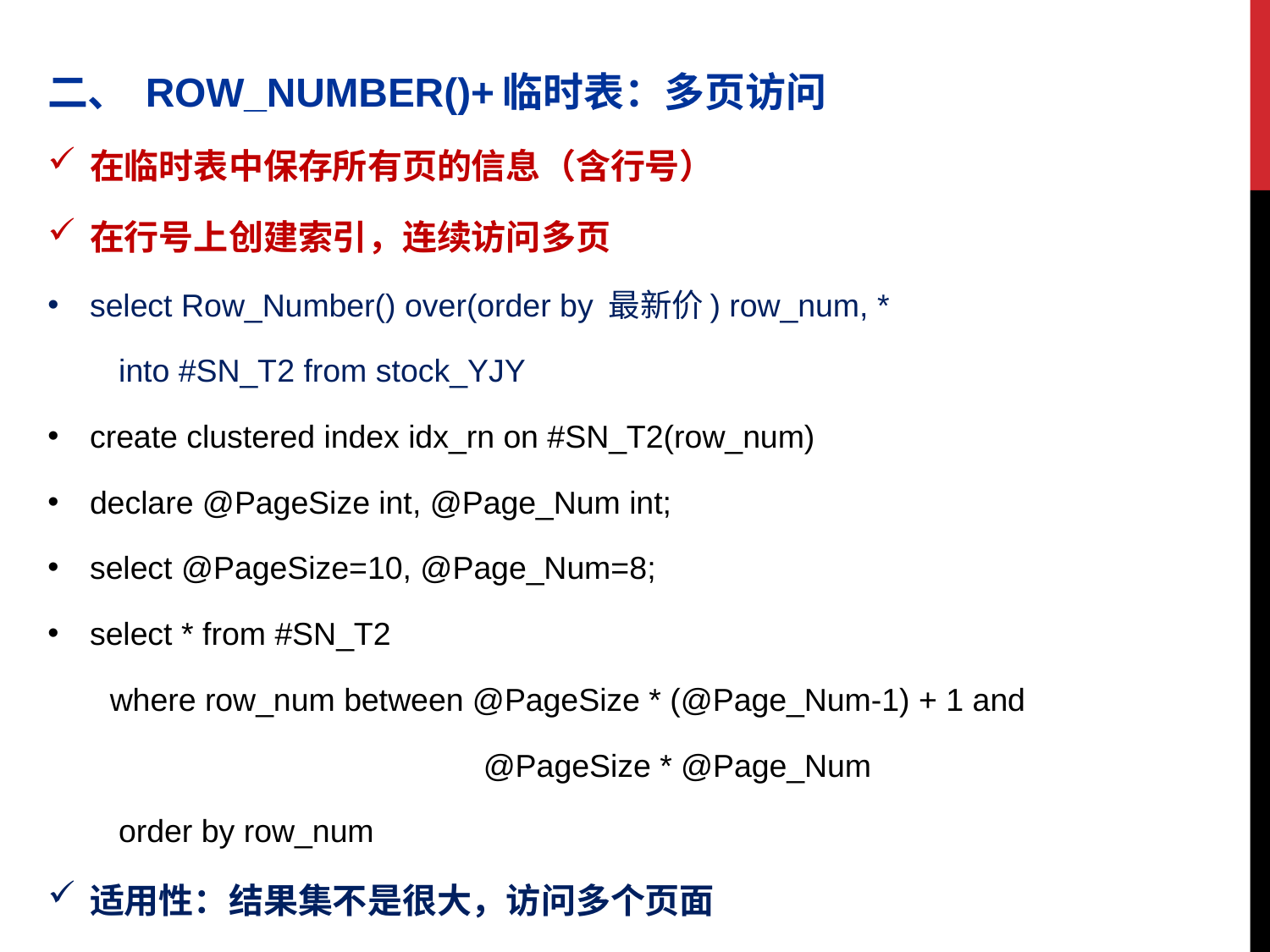

二、 ROW_NUMBER()+临时表：多页访问
在临时表中保存所有页的信息（含行号）
在行号上创建索引，连续访问多页
select Row_Number() over(order by 最新价) row_num, *
        into #SN_T2 from stock_YJY
create clustered index idx_rn on #SN_T2(row_num)
declare @PageSize int, @Page_Num int;
select @PageSize=10, @Page_Num=8;
select * from #SN_T2
       where row_num between @PageSize * (@Page_Num-1) + 1 and
                                                 @PageSize * @Page_Num
        order by row_num
适用性：结果集不是很大，访问多个页面